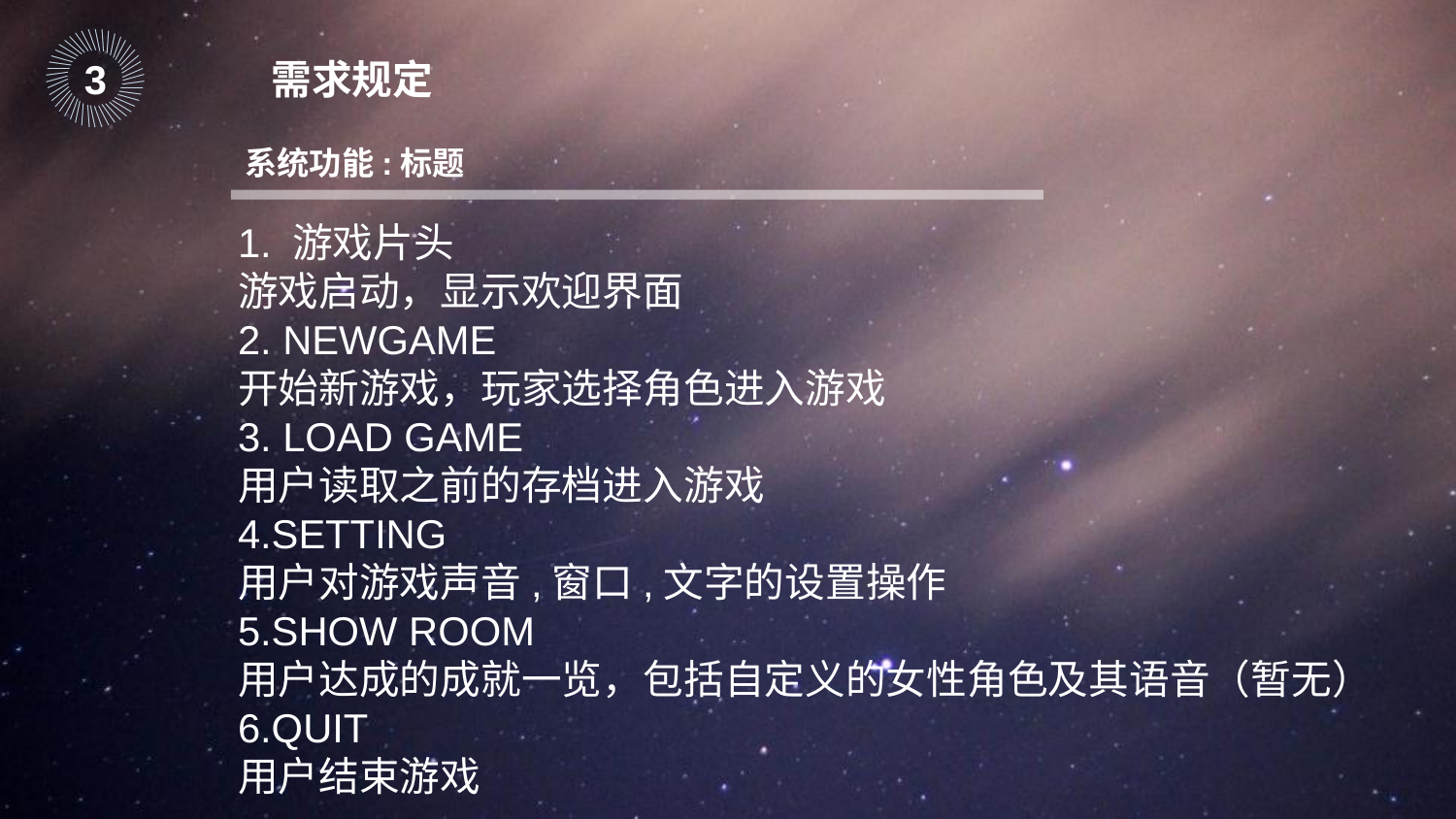

｜
｜
｜
｜
｜
｜
｜
｜
｜
｜
｜
｜
｜
｜
｜
｜
｜
｜
｜
｜
｜
｜
｜
｜
｜
｜
｜
｜
｜
｜
｜
｜
｜
｜
｜
｜
｜
｜
｜
｜
｜
｜
｜
｜
｜
｜
3
需求规定
系统功能:标题

1. 游戏片头
游戏启动，显示欢迎界面
2. NEWGAME
开始新游戏，玩家选择角色进入游戏
3. LOAD GAME
用户读取之前的存档进入游戏
4.SETTING
用户对游戏声音,窗口,文字的设置操作
5.SHOW ROOM
用户达成的成就一览，包括自定义的女性角色及其语音（暂无）
6.QUIT
用户结束游戏